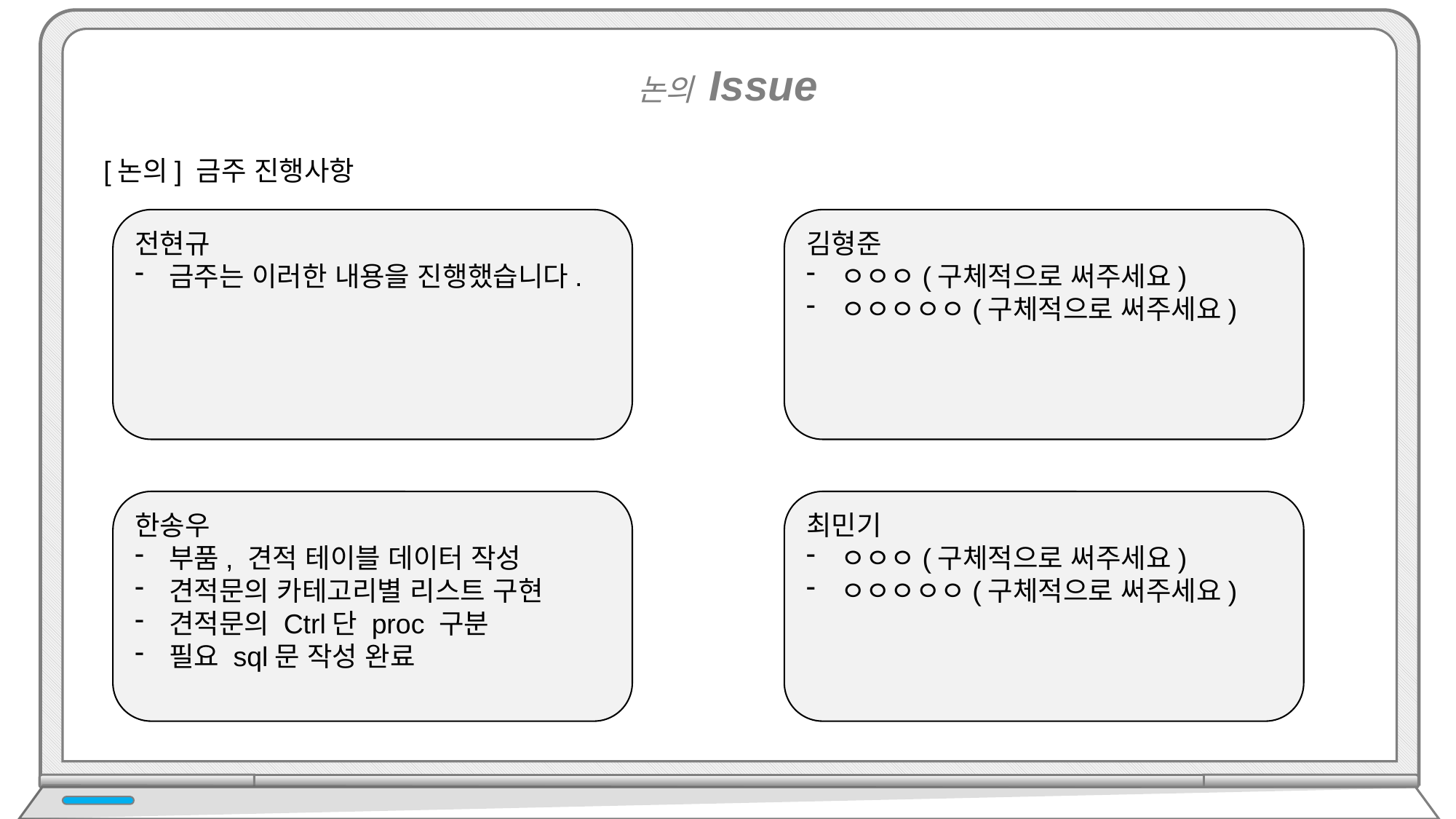

논의 Issue
[논의] 금주 진행사항
전현규
금주는 이러한 내용을 진행했습니다.

김형준
ㅇㅇㅇ(구체적으로 써주세요)
ㅇㅇㅇㅇㅇ(구체적으로 써주세요)
한송우
부품, 견적 테이블 데이터 작성
견적문의 카테고리별 리스트 구현
견적문의 Ctrl단 proc 구분
필요 sql문 작성 완료

최민기
ㅇㅇㅇ(구체적으로 써주세요)
ㅇㅇㅇㅇㅇ(구체적으로 써주세요)